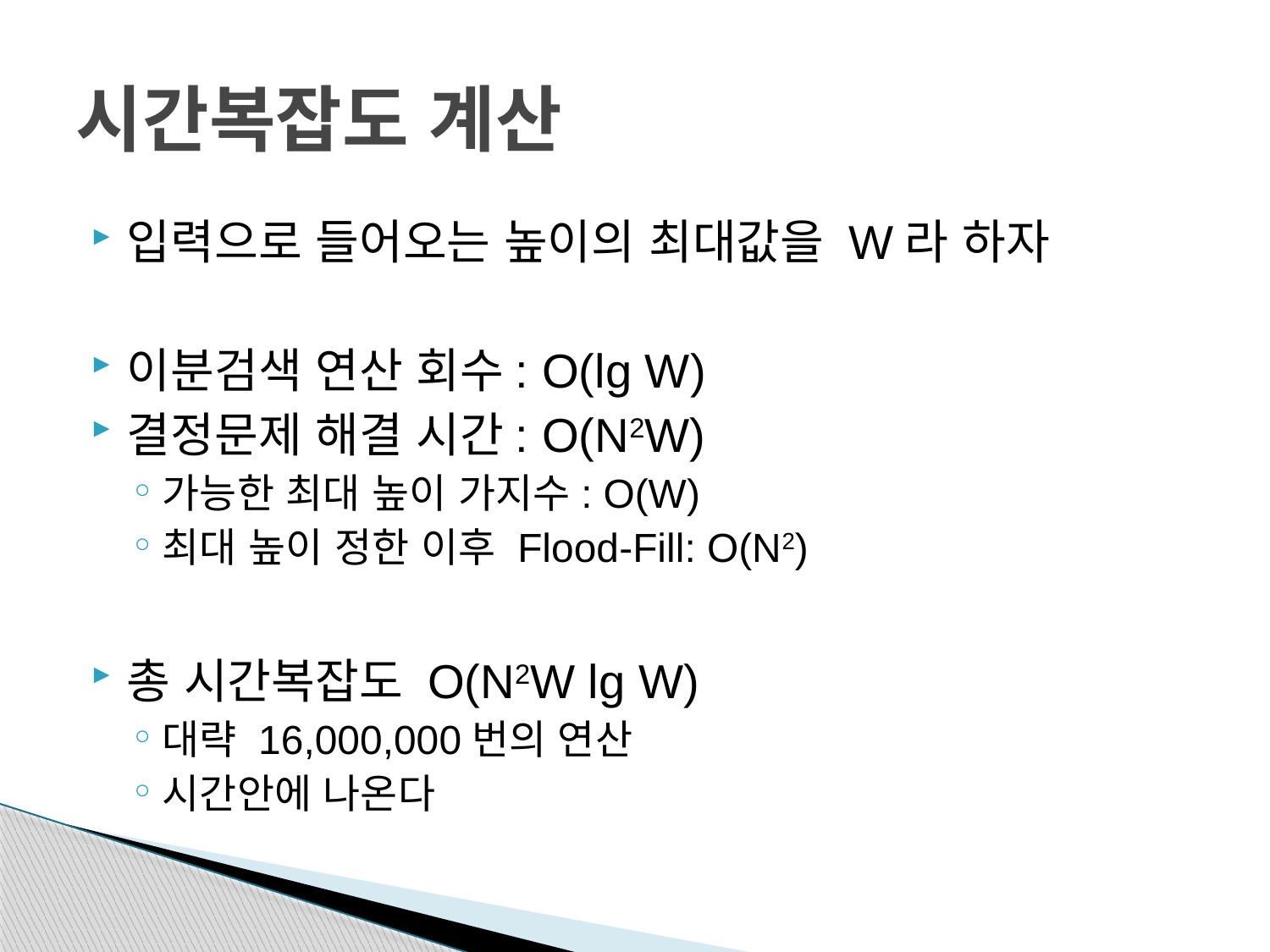

# 시간복잡도 계산
입력으로 들어오는 높이의 최대값을 W라 하자

이분검색 연산 회수: O(lg W)
결정문제 해결 시간: O(N2W)
가능한 최대 높이 가지수: O(W)
최대 높이 정한 이후 Flood-Fill: O(N2)

총 시간복잡도 O(N2W lg W)
대략 16,000,000번의 연산
시간안에 나온다